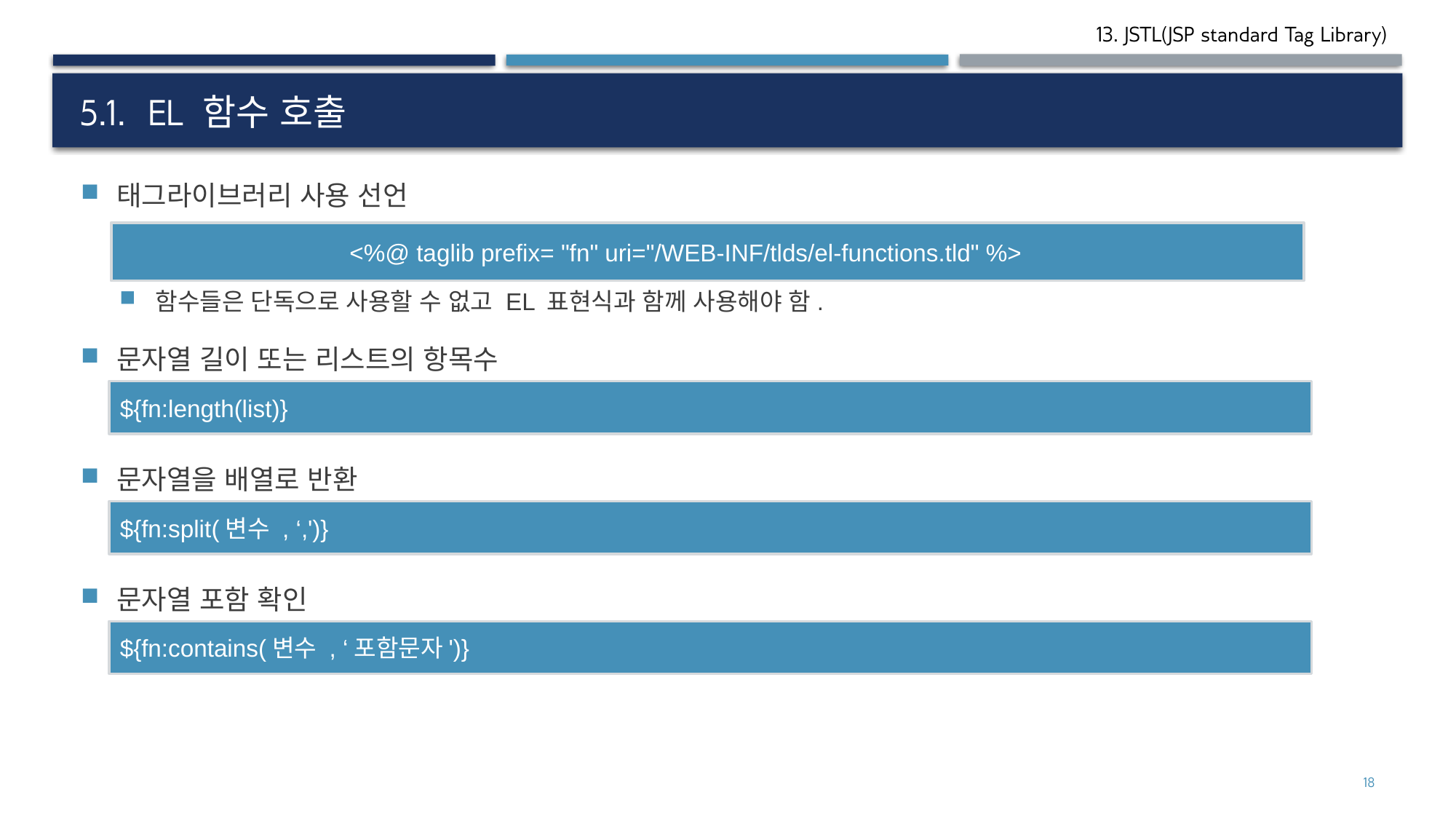

# 5.1.  EL 함수 호출
태그라이브러리 사용 선언

함수들은 단독으로 사용할 수 없고 EL 표현식과 함께 사용해야 함.
문자열 길이 또는 리스트의 항목수

문자열을 배열로 반환

문자열 포함 확인
	<%@ taglib prefix= "fn" uri="/WEB-INF/tlds/el-functions.tld" %>
${fn:length(list)}
${fn:split(변수 , ‘,')}
${fn:contains(변수 , ‘포함문자')}
18